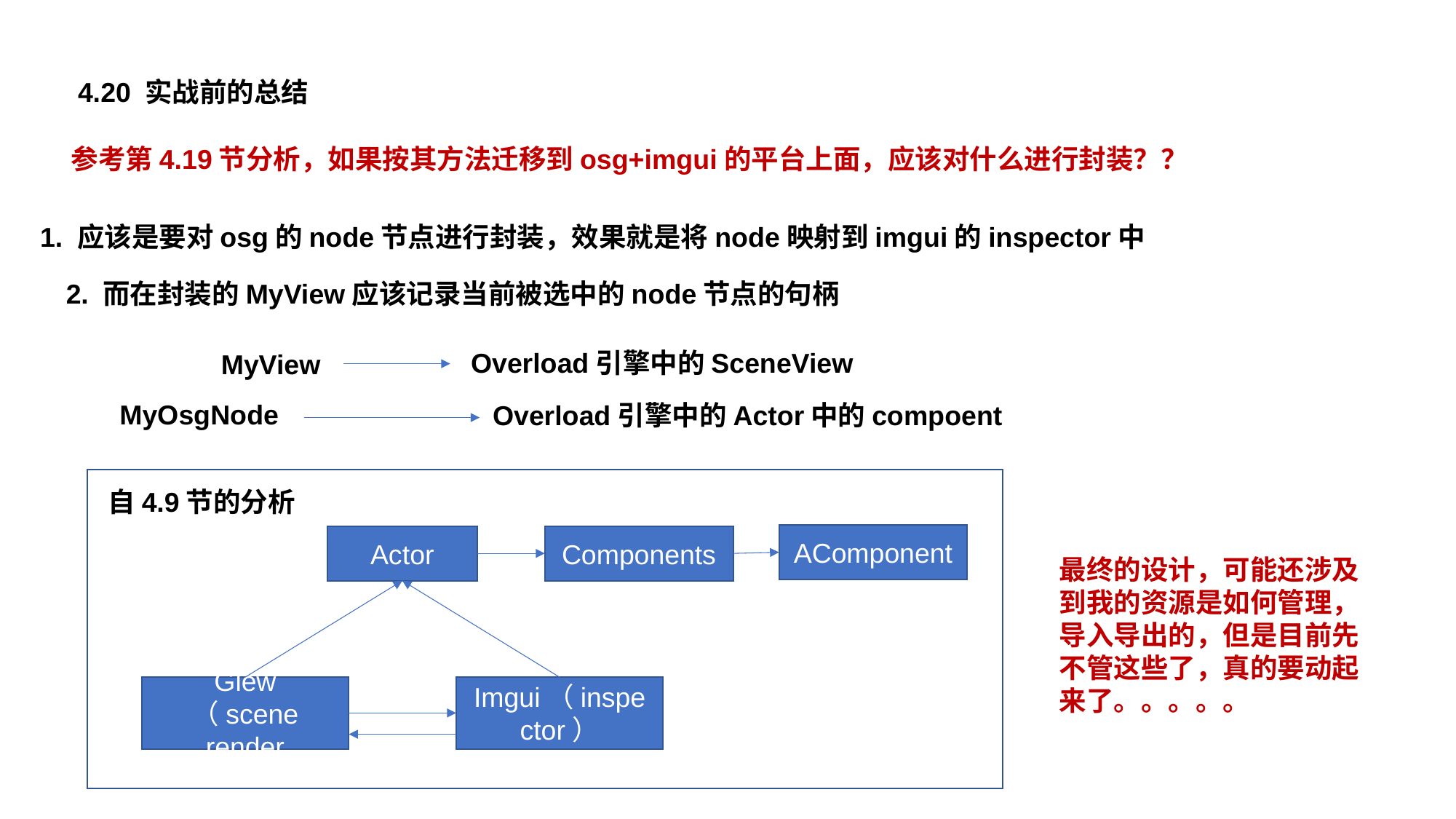

4.20 实战前的总结
参考第4.19节分析，如果按其方法迁移到osg+imgui的平台上面，应该对什么进行封装？？
1. 应该是要对osg的node节点进行封装，效果就是将node映射到imgui的inspector中
2. 而在封装的MyView应该记录当前被选中的node节点的句柄
Overload引擎中的SceneView
MyView
MyOsgNode
Overload引擎中的Actor中的compoent

自4.9节的分析
AComponent
Components
Actor
Glew
（scene render
Imgui（inspector）
最终的设计，可能还涉及到我的资源是如何管理，导入导出的，但是目前先不管这些了，真的要动起来了。。。。。